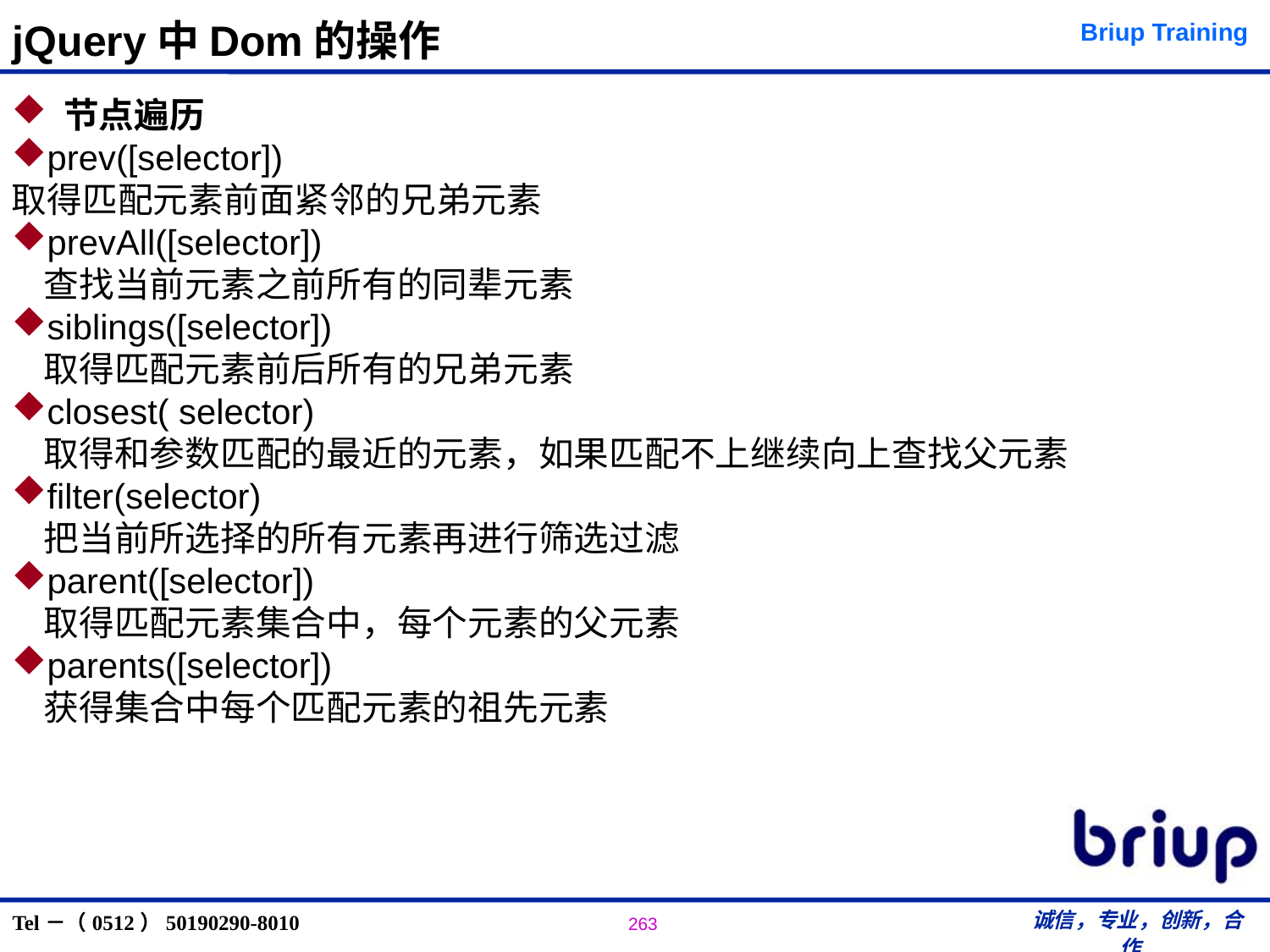

# jQuery中Dom的操作
 节点遍历
prev([selector])
取得匹配元素前面紧邻的兄弟元素
prevAll([selector])
   查找当前元素之前所有的同辈元素
siblings([selector])
   取得匹配元素前后所有的兄弟元素
closest( selector)
   取得和参数匹配的最近的元素，如果匹配不上继续向上查找父元素
filter(selector)
   把当前所选择的所有元素再进行筛选过滤
parent([selector])
   取得匹配元素集合中，每个元素的父元素
parents([selector])
   获得集合中每个匹配元素的祖先元素